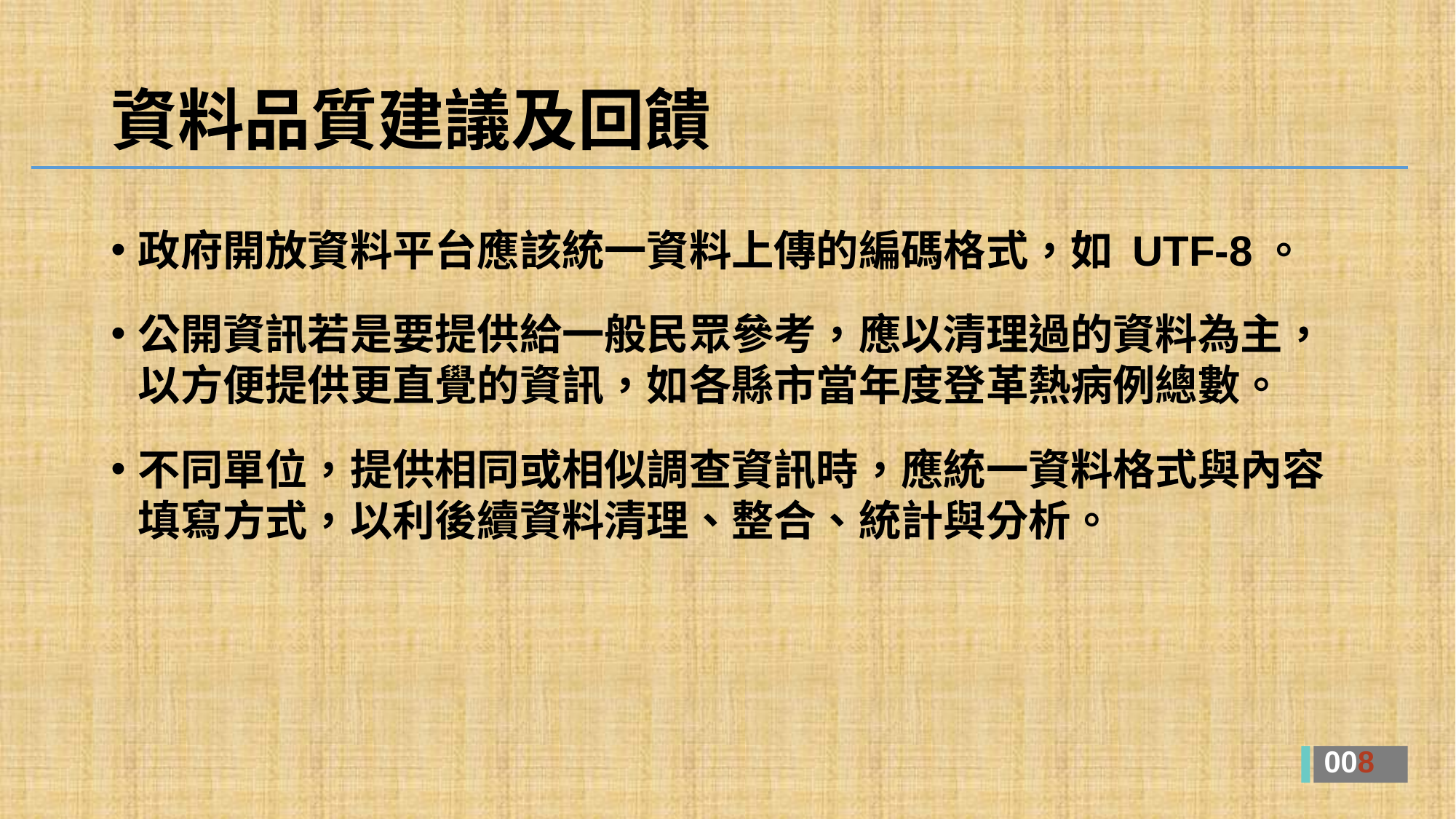

# 資料品質建議及回饋
政府開放資料平台應該統一資料上傳的編碼格式，如 UTF-8。
公開資訊若是要提供給一般民眾參考，應以清理過的資料為主，以方便提供更直覺的資訊，如各縣市當年度登革熱病例總數。
不同單位，提供相同或相似調查資訊時，應統一資料格式與內容填寫方式，以利後續資料清理、整合、統計與分析。
008